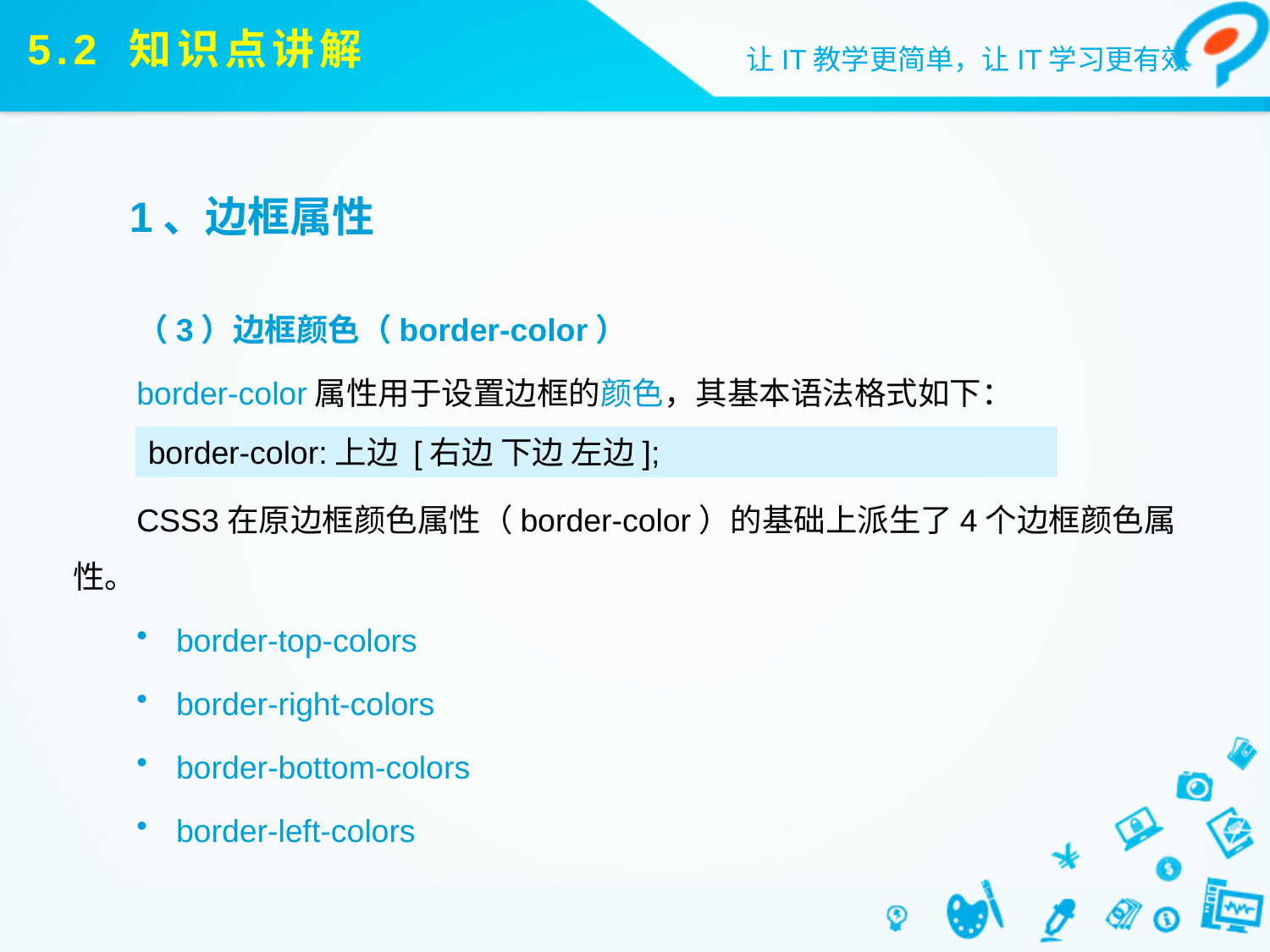

# 5.2 知识点讲解
1、边框属性
（3）边框颜色（border-color）
border-color属性用于设置边框的颜色，其基本语法格式如下：

CSS3在原边框颜色属性（border-color）的基础上派生了4个边框颜色属性。
border-top-colors
border-right-colors
border-bottom-colors
border-left-colors
border-color:上边 [右边 下边 左边];